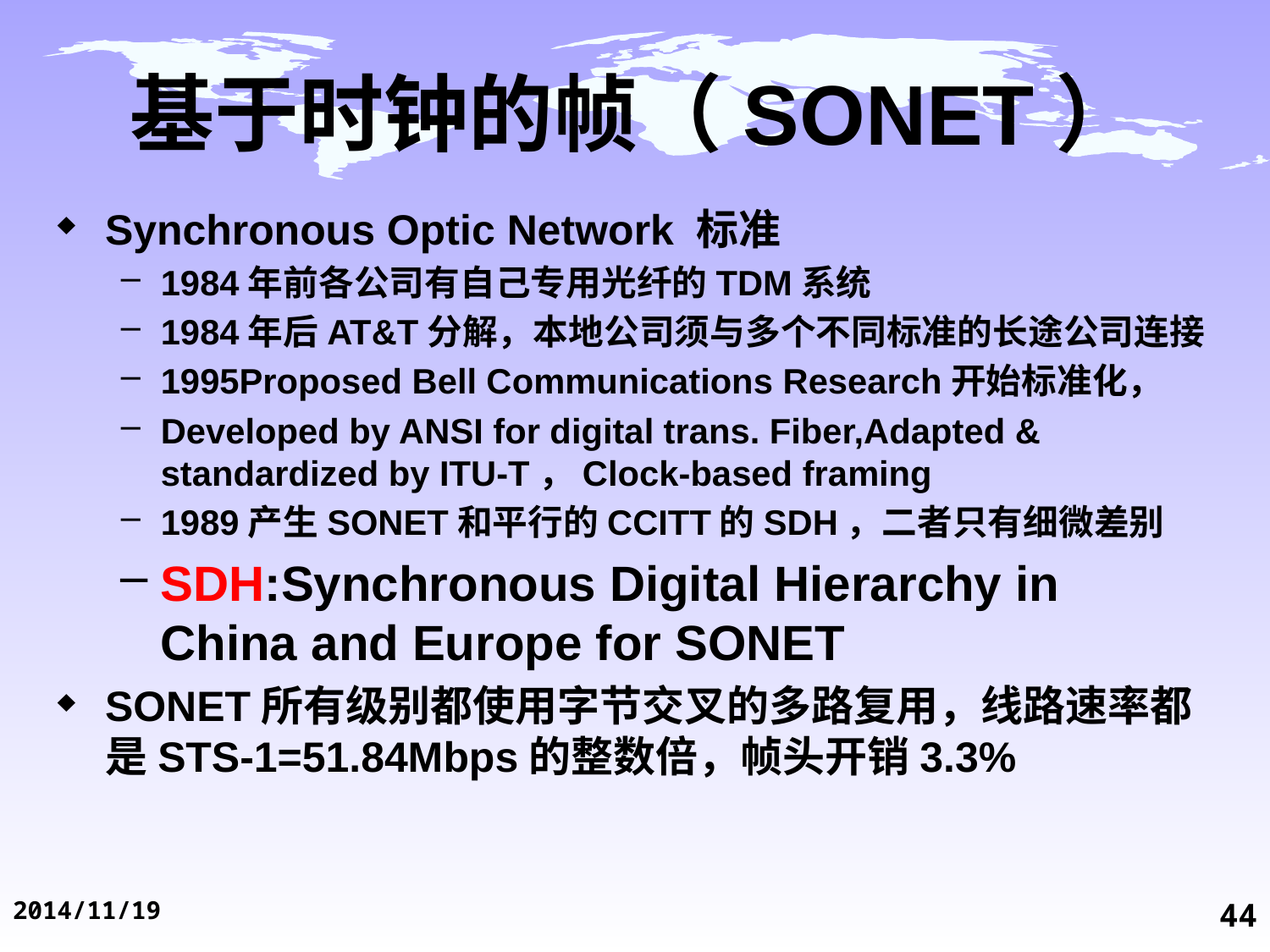

# 基于时钟的帧（SONET）
Synchronous Optic Network 标准
1984年前各公司有自己专用光纤的TDM系统
1984年后AT&T分解，本地公司须与多个不同标准的长途公司连接
1995Proposed Bell Communications Research开始标准化，
Developed by ANSI for digital trans. Fiber,Adapted & standardized by ITU-T，Clock-based framing
1989产生SONET和平行的CCITT的SDH，二者只有细微差别
SDH:Synchronous Digital Hierarchy in China and Europe for SONET
SONET所有级别都使用字节交叉的多路复用，线路速率都是STS-1=51.84Mbps的整数倍，帧头开销3.3%
2014/11/19
44